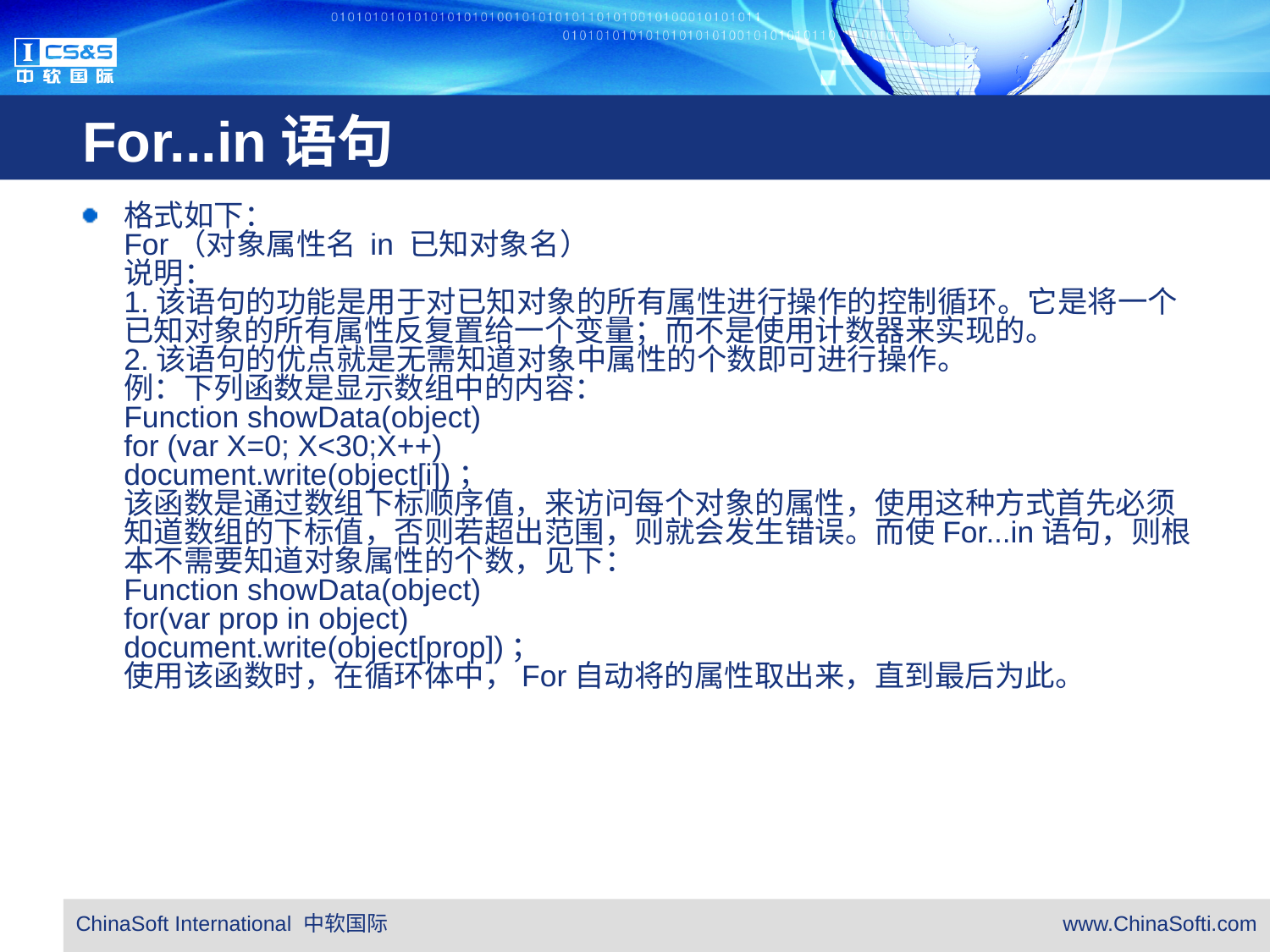

# For...in语句
格式如下：
For（对象属性名 in 已知对象名）
说明：
1.该语句的功能是用于对已知对象的所有属性进行操作的控制循环。它是将一个已知对象的所有属性反复置给一个变量；而不是使用计数器来实现的。
2.该语句的优点就是无需知道对象中属性的个数即可进行操作。
例：下列函数是显示数组中的内容：
Function showData(object)
for (var X=0; X<30;X++)
document.write(object[i])；
该函数是通过数组下标顺序值，来访问每个对象的属性，使用这种方式首先必须知道数组的下标值，否则若超出范围，则就会发生错误。而使For...in语句，则根本不需要知道对象属性的个数，见下：
Function showData(object)
for(var prop in object)
document.write(object[prop])；
使用该函数时，在循环体中，For自动将的属性取出来，直到最后为此。